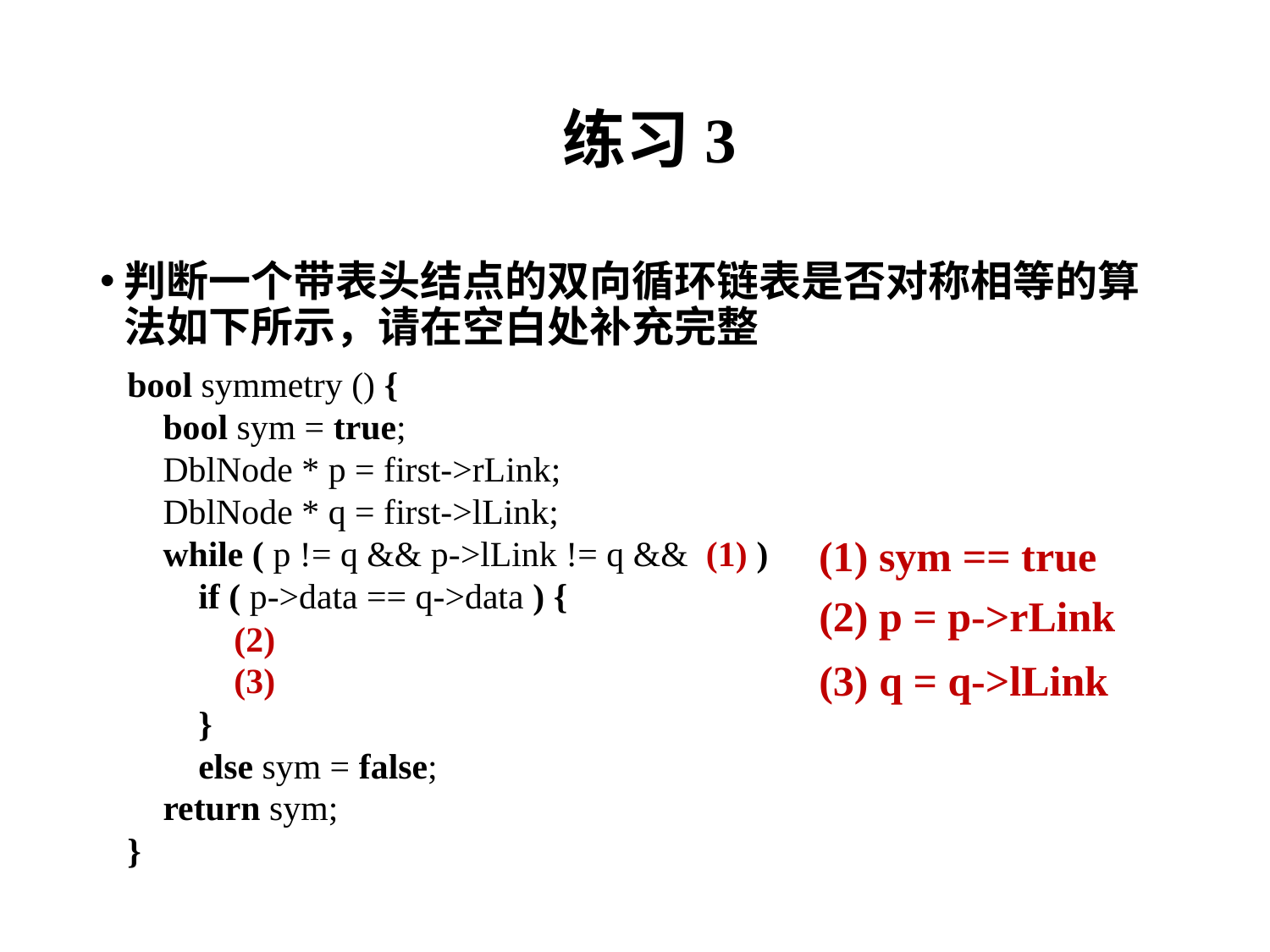

# 练习3
判断一个带表头结点的双向循环链表是否对称相等的算法如下所示，请在空白处补充完整
bool symmetry () {
    bool sym = true;
    DblNode * p = first->rLink;
    DblNode * q = first->lLink;
    while ( p != q && p->lLink != q &&  (1) )
        if ( p->data == q->data ) {
            (2)
            (3)
        }
        else sym = false;
    return sym;
}
(1) sym == true
(2) p = p->rLink
(3) q = q->lLink